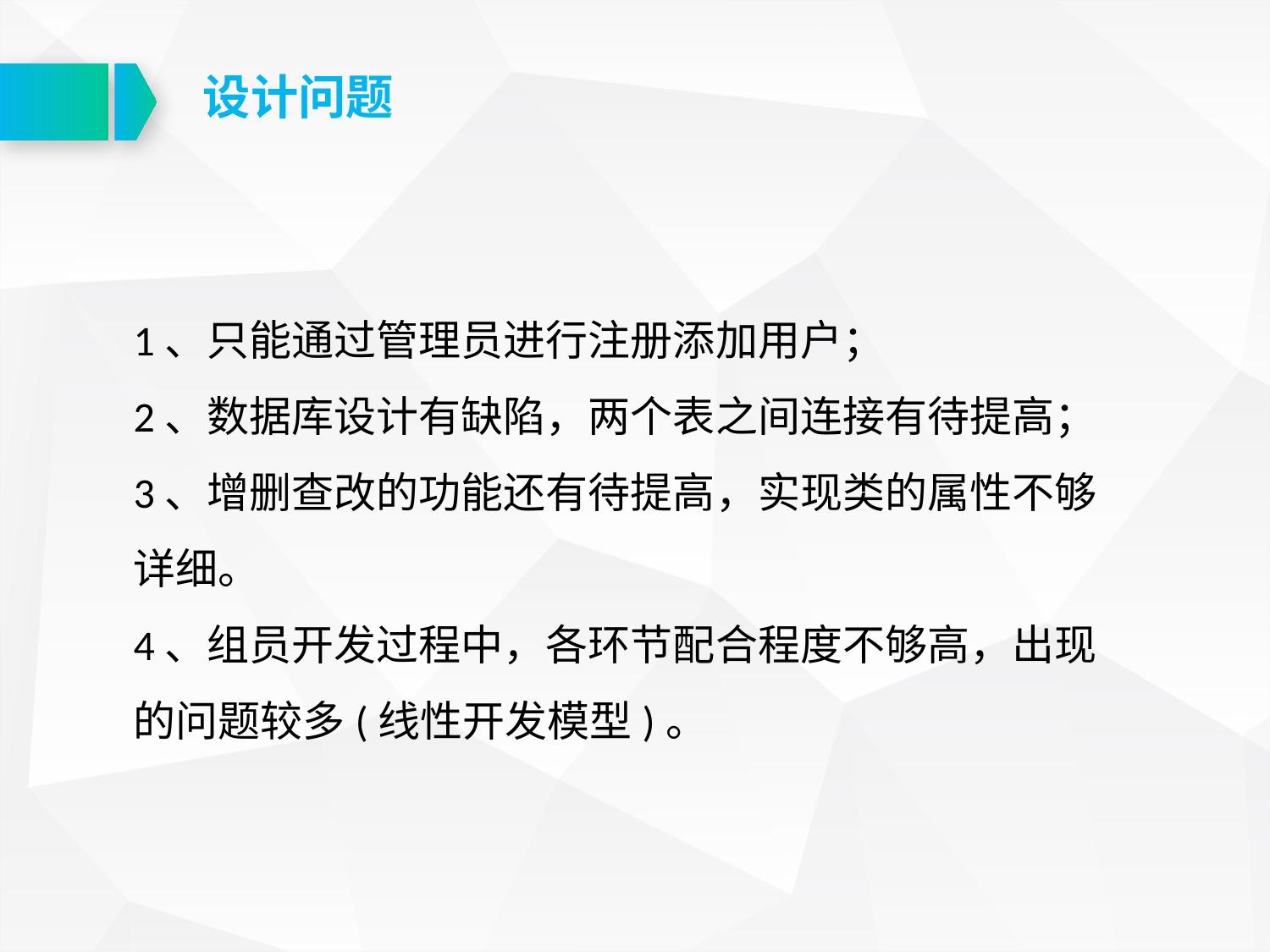

设计问题
1、只能通过管理员进行注册添加用户；
2、数据库设计有缺陷，两个表之间连接有待提高；
3、增删查改的功能还有待提高，实现类的属性不够详细。
4、组员开发过程中，各环节配合程度不够高，出现的问题较多(线性开发模型)。